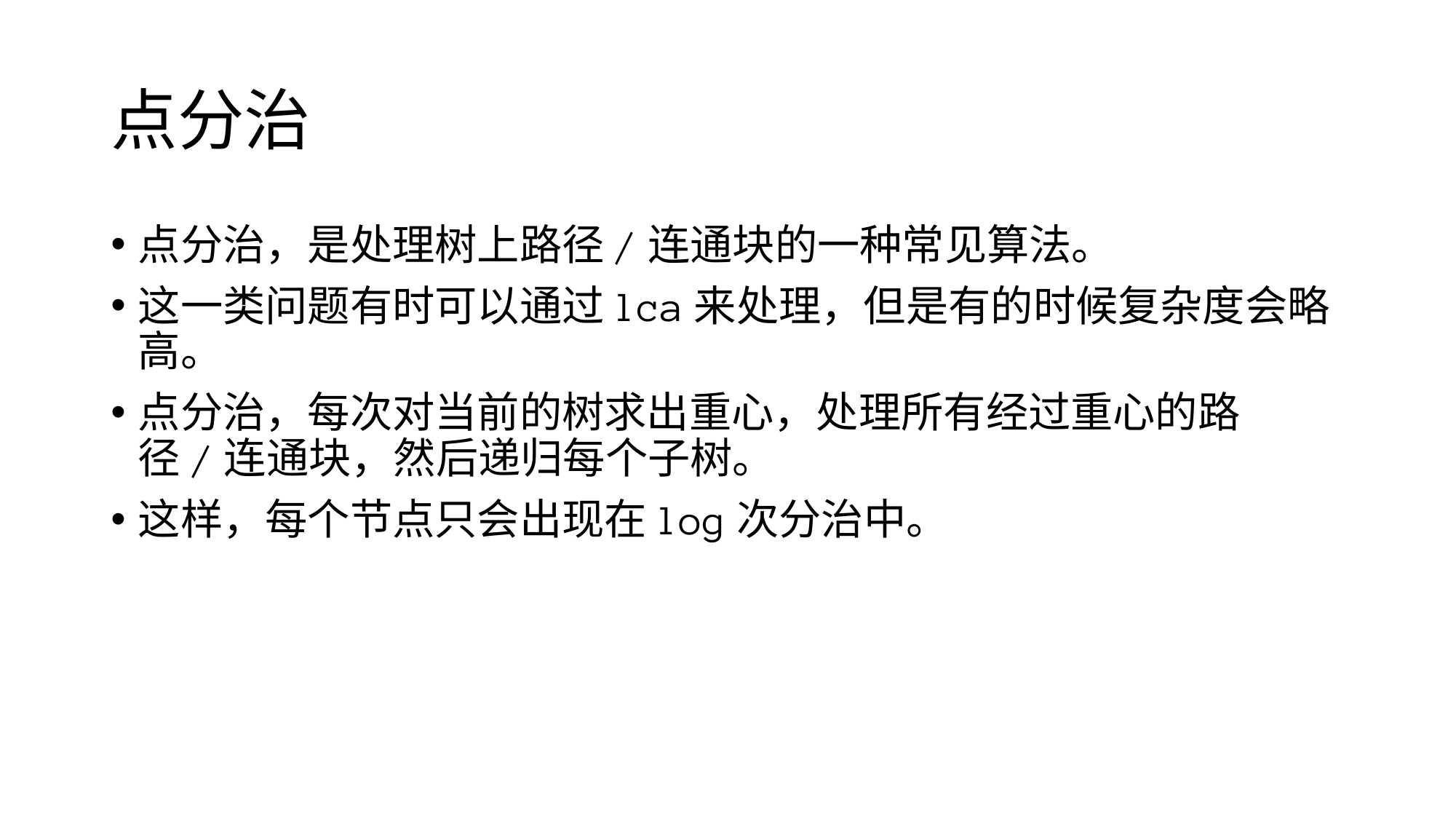

# 点分治
点分治，是处理树上路径/连通块的一种常见算法。
这一类问题有时可以通过lca来处理，但是有的时候复杂度会略高。
点分治，每次对当前的树求出重心，处理所有经过重心的路径/连通块，然后递归每个子树。
这样，每个节点只会出现在log次分治中。